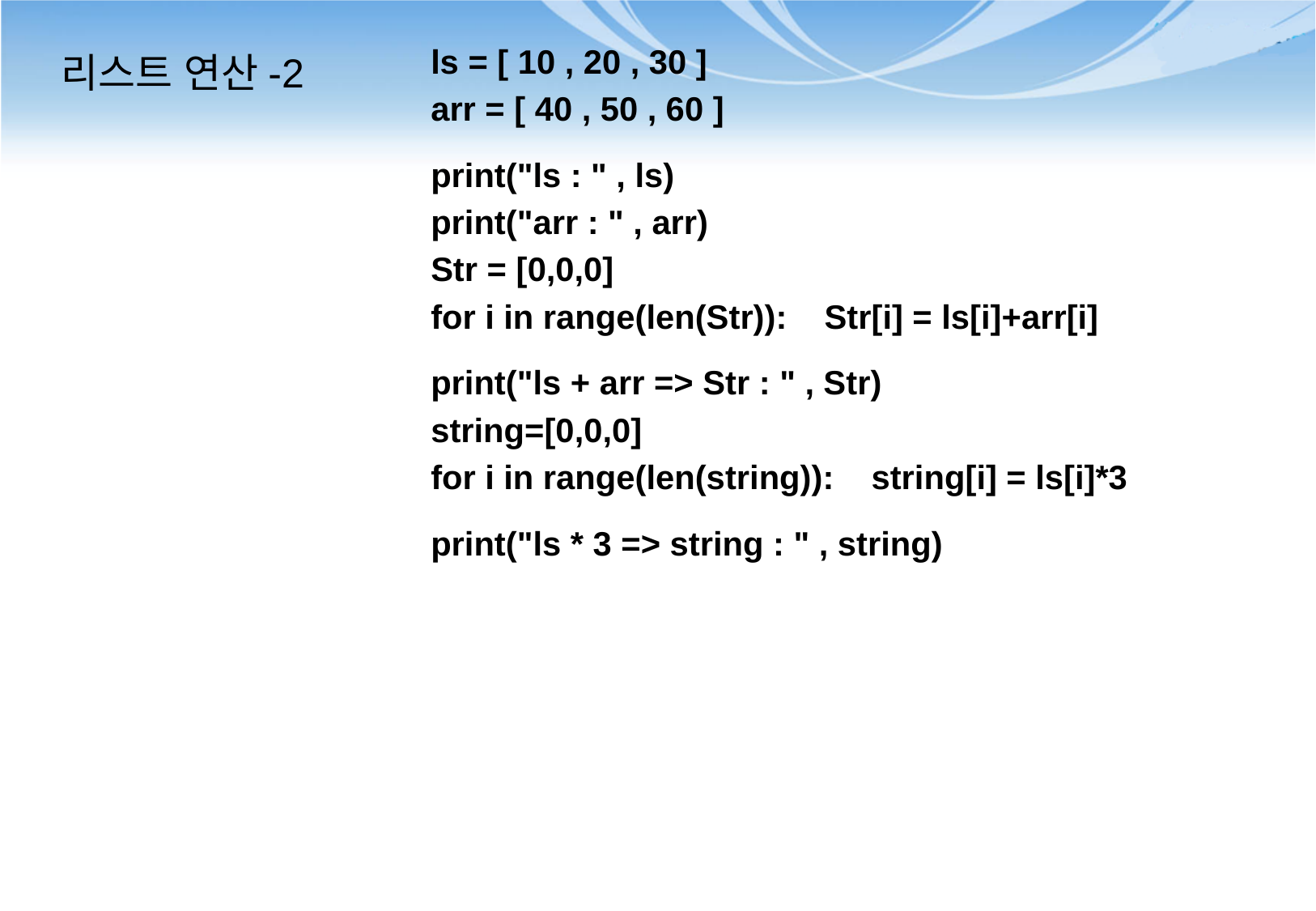

ls = [ 10 , 20 , 30 ]
arr = [ 40 , 50 , 60 ]

print("ls : " , ls)
print("arr : " , arr)
Str = [0,0,0]
for i in range(len(Str)):    Str[i] = ls[i]+arr[i]

print("ls + arr => Str : " , Str)
string=[0,0,0]
for i in range(len(string)):    string[i] = ls[i]*3

print("ls * 3 => string : " , string)
# 리스트 연산-2